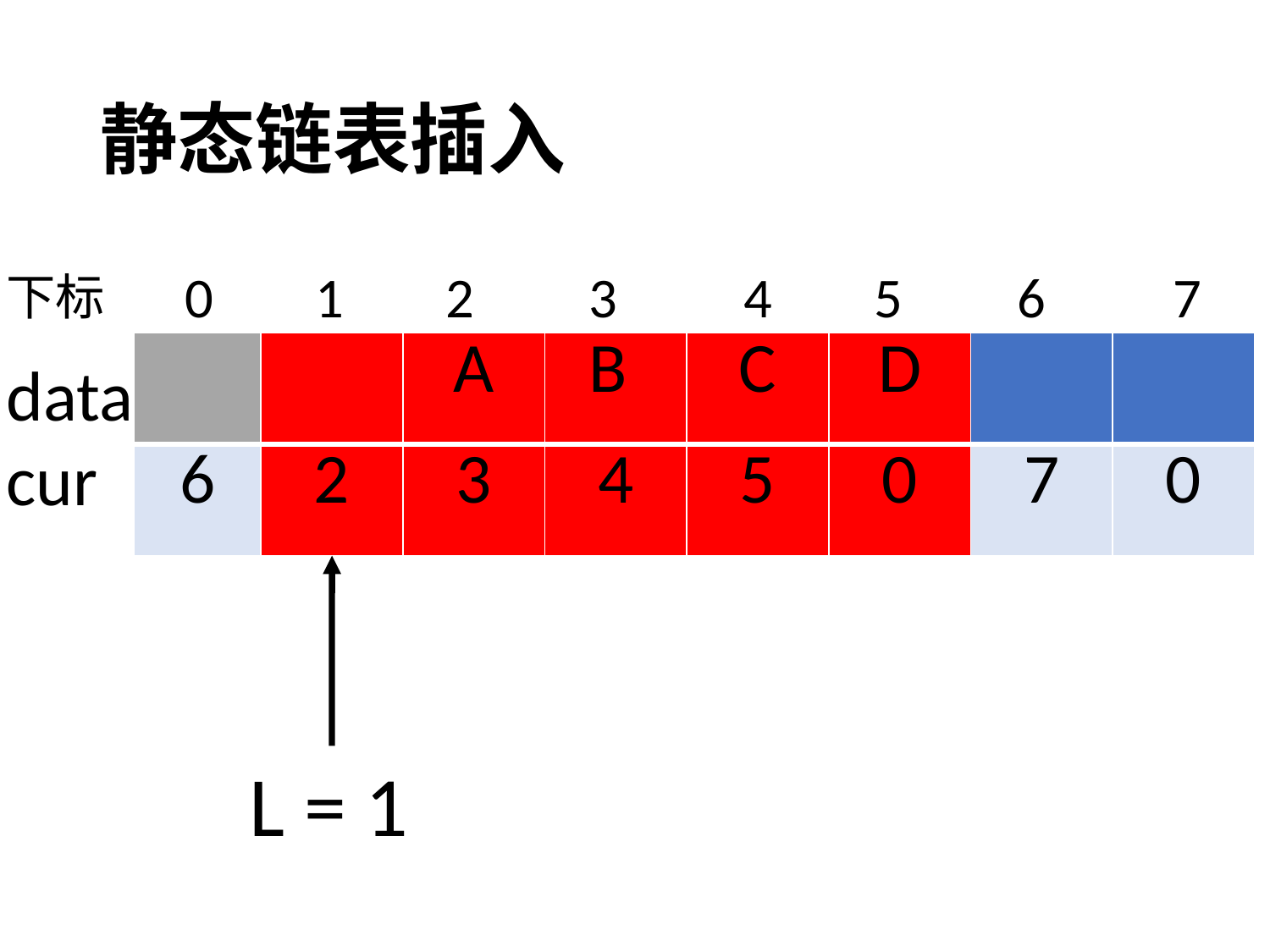

# 静态链表插入
0        1        2         3          4        5         6          7
下标

data
cur
|  |  | A | B | C | D |  |  |
| --- | --- | --- | --- | --- | --- | --- | --- |
| 6 | 2 | 3 | 4 | 5 | 0 | 7 | 0 |
L = 1